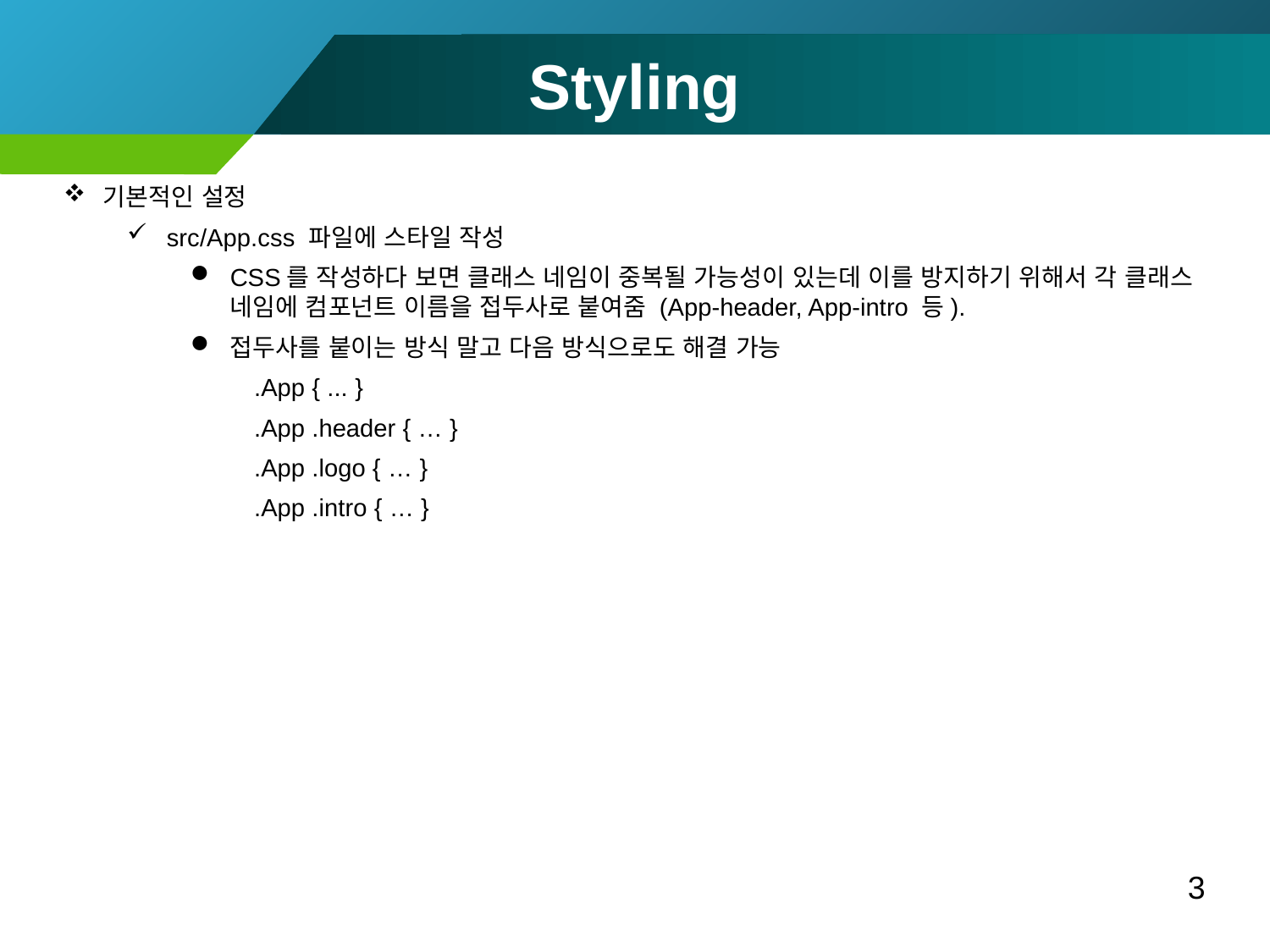

Styling
기본적인 설정
src/App.css 파일에 스타일 작성
CSS를 작성하다 보면 클래스 네임이 중복될 가능성이 있는데 이를 방지하기 위해서 각 클래스 네임에 컴포넌트 이름을 접두사로 붙여줌 (App-header, App-intro 등).
접두사를 붙이는 방식 말고 다음 방식으로도 해결 가능
.App { ... }
.App .header { … }
.App .logo { … }
.App .intro { … }

3